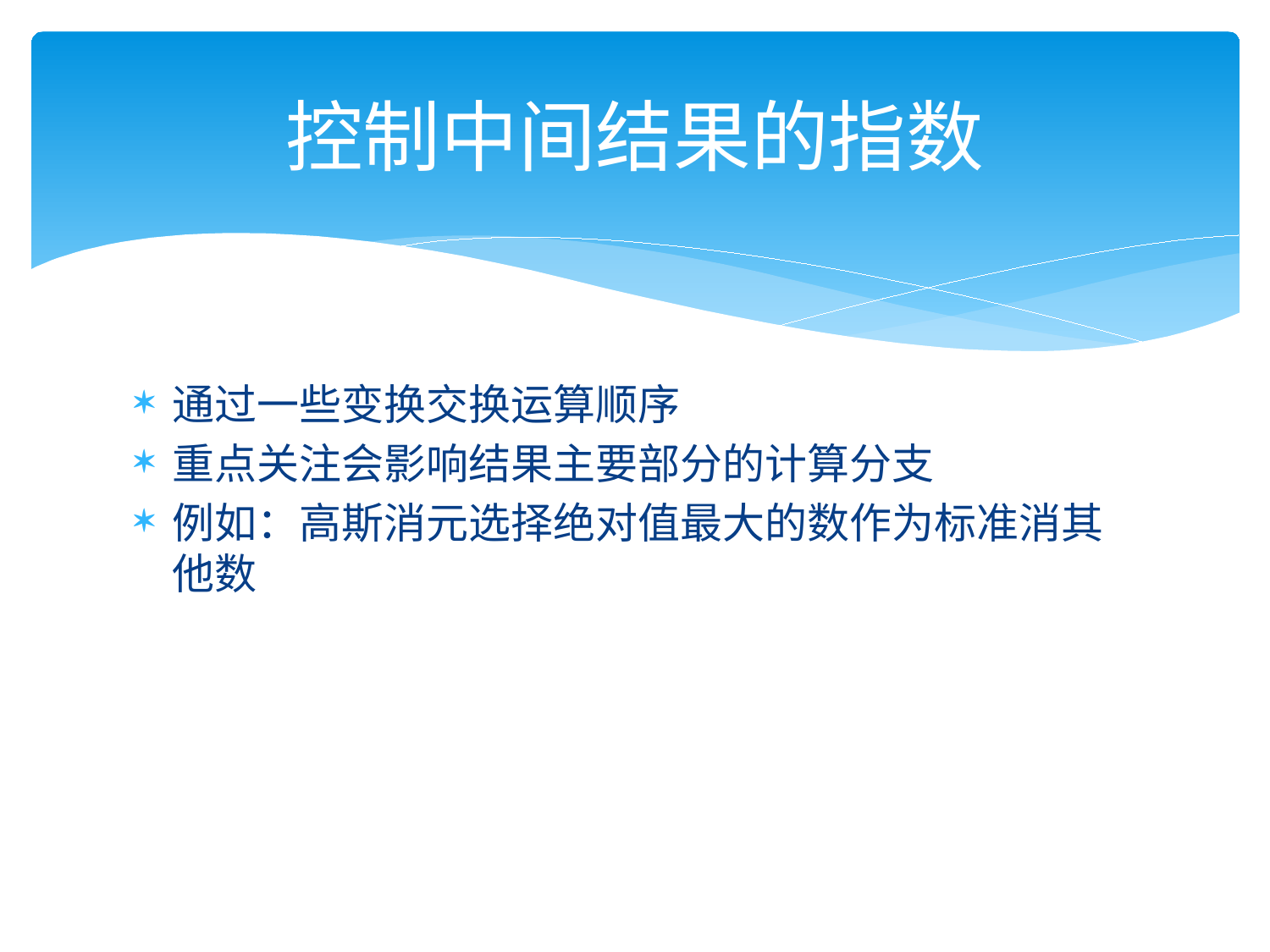

# 控制中间结果的指数
通过一些变换交换运算顺序
重点关注会影响结果主要部分的计算分支
例如：高斯消元选择绝对值最大的数作为标准消其他数